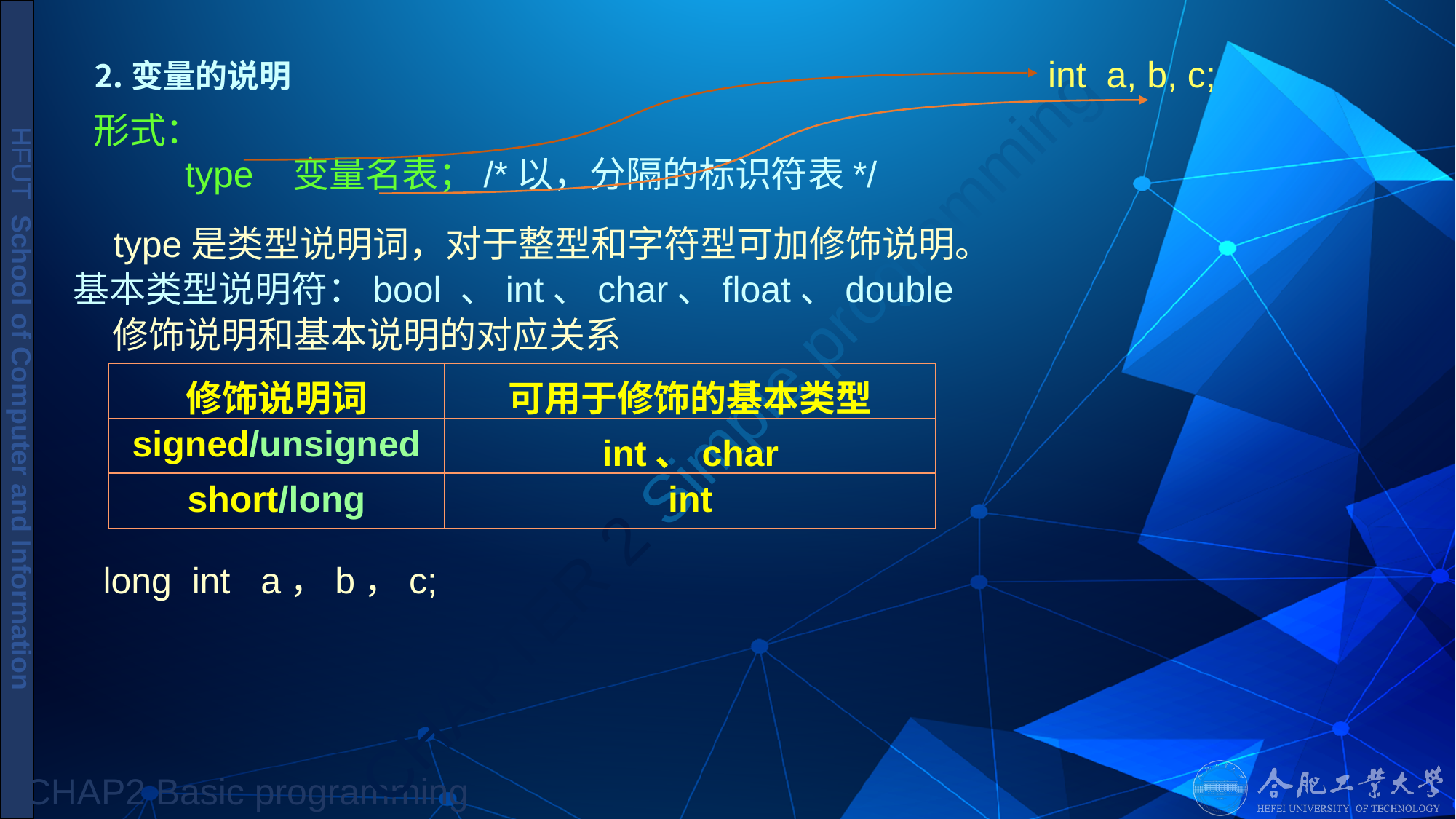

int  a, b, c;
# ⒉变量的说明
形式：
         type   变量名表；/*以，分隔的标识符表*/
type是类型说明词，对于整型和字符型可加修饰说明。
基本类型说明符：bool 、int、char、float、double
修饰说明和基本说明的对应关系
| 修饰说明词 | 可用于修饰的基本类型 |
| --- | --- |
| signed/unsigned | int、char |
| short/long | int |
long  int   a，b，c;